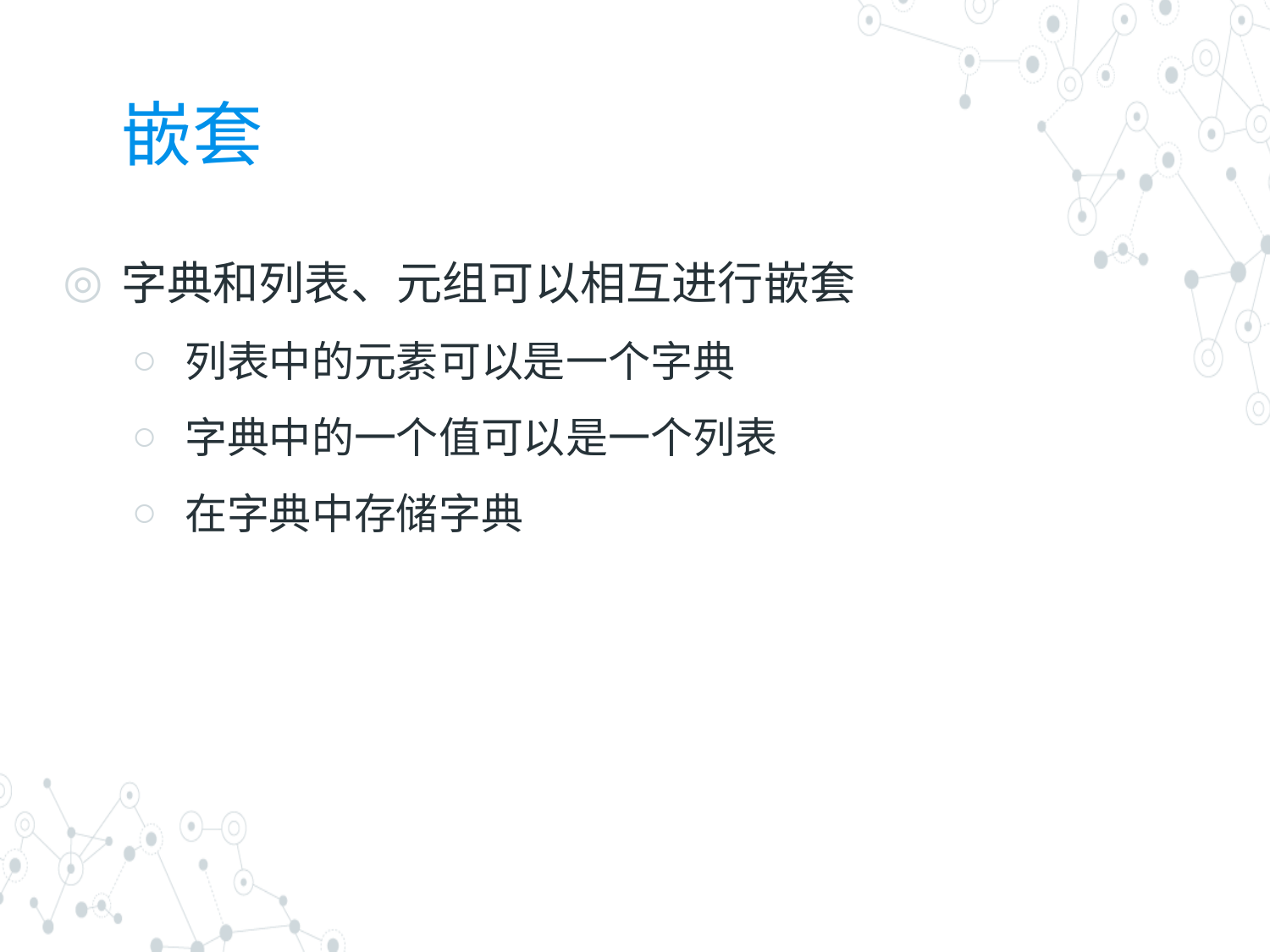

# 嵌套
字典和列表、元组可以相互进行嵌套
列表中的元素可以是一个字典
字典中的一个值可以是一个列表
在字典中存储字典